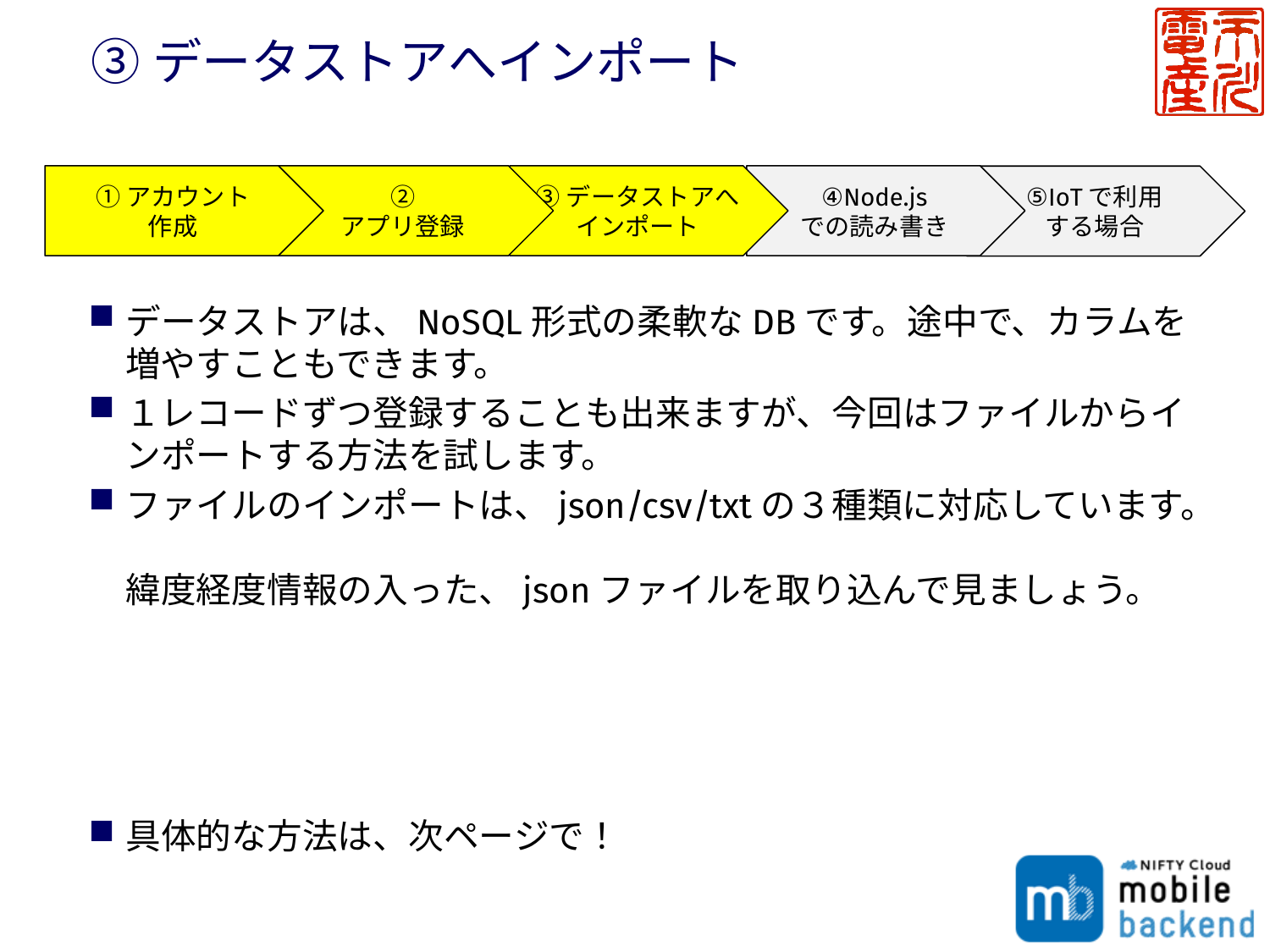

# ③データストアへインポート

データストアは、NoSQL形式の柔軟なDBです。途中で、カラムを増やすこともできます。
１レコードずつ登録することも出来ますが、今回はファイルからインポートする方法を試します。
ファイルのインポートは、json/csv/txtの３種類に対応しています。
緯度経度情報の入った、jsonファイルを取り込んで見ましょう。

具体的な方法は、次ページで！
①アカウント
作成
②
アプリ登録
③データストアへ
インポート
④Node.js
での読み書き
⑤IoTで利用
する場合